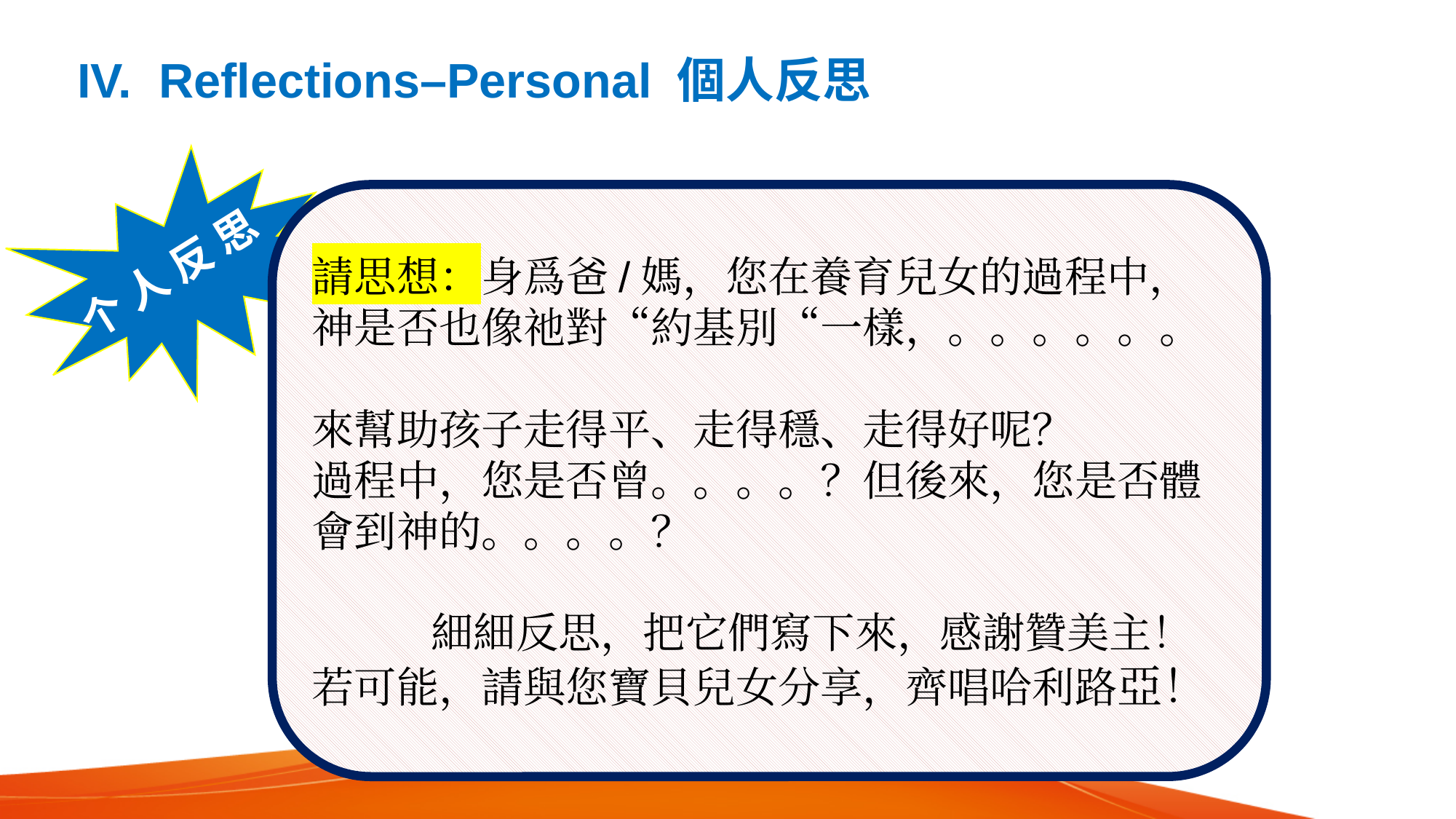

IV.  Reflections–Personal 個人反思

請思想：身爲爸/媽，您在養育兒女的過程中，神是否也像祂對“約基別“一樣，。。。。。。

來幫助孩子走得平、走得穩、走得好呢？
過程中，您是否曾。。。。？但後來，您是否體會到神的。。。。？

          細細反思，把它們寫下來，感謝贊美主！
若可能，請與您寶貝兒女分享，齊唱哈利路亞！
个 人 反 思